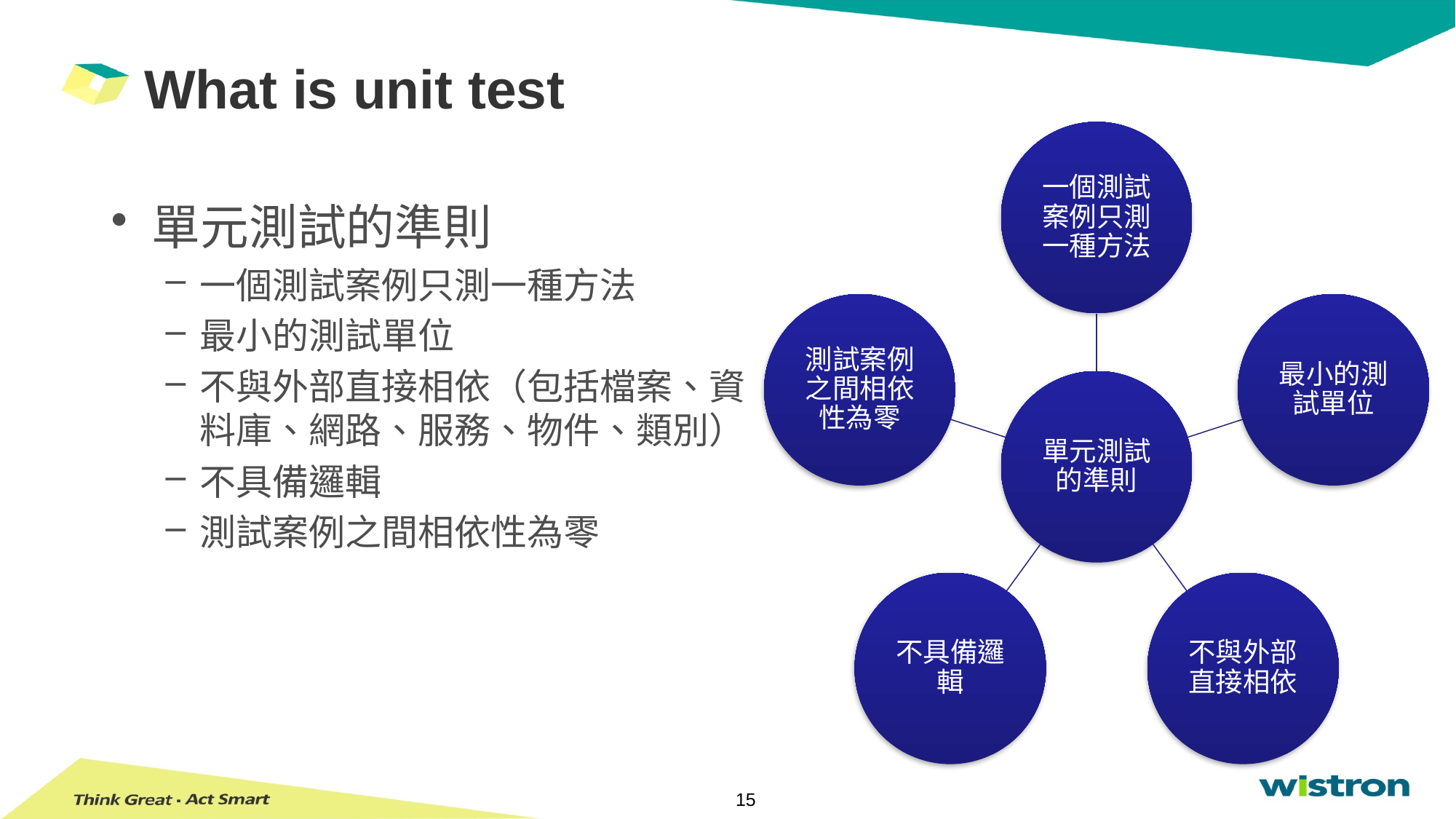

# What is unit test
單元測試的準則

一個測試案例只測一種方法

最小的測試單位

不與外部直接相依

不具備邏輯

測試案例之間相依性為零
單元測試的準則
一個測試案例只測一種方法
最小的測試單位
不與外部直接相依（包括檔案、資料庫、網路、服務、物件、類別）
不具備邏輯
測試案例之間相依性為零

15